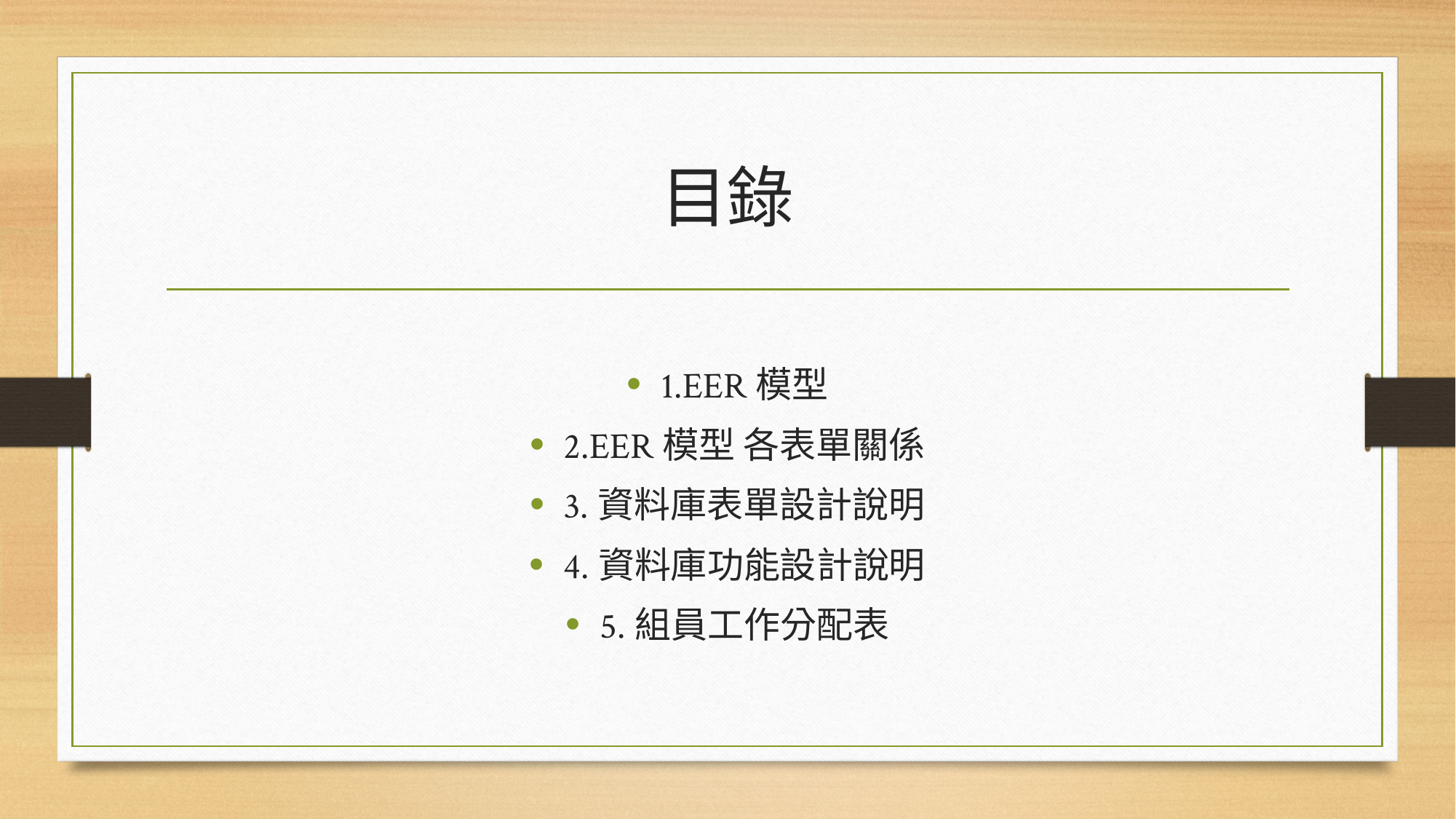

# 目錄
1.EER模型
2.EER模型 各表單關係
3.資料庫表單設計說明
4.資料庫功能設計說明
5.組員工作分配表